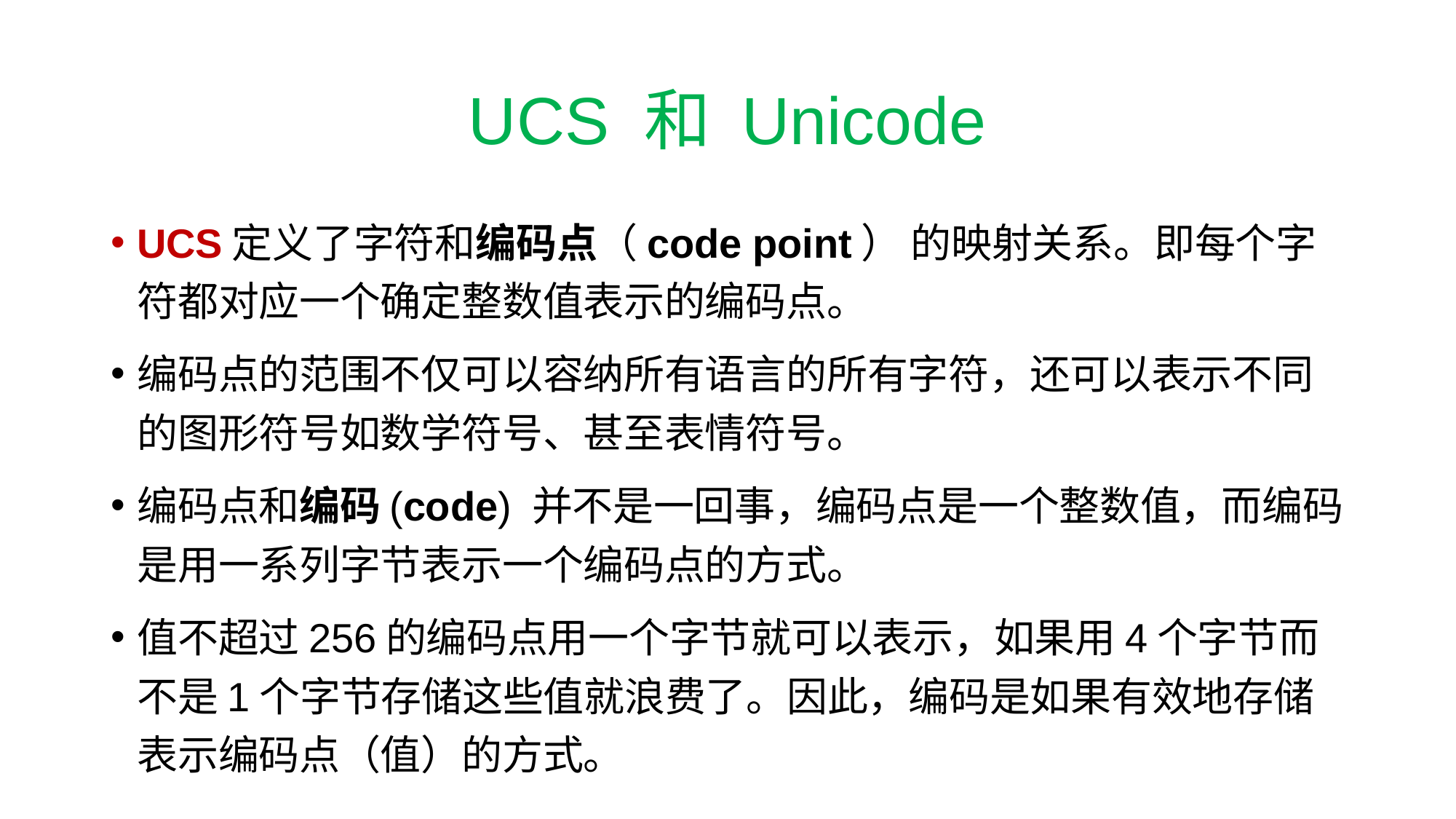

# UCS 和 Unicode
UCS定义了字符和编码点（code point） 的映射关系。即每个字符都对应一个确定整数值表示的编码点。
编码点的范围不仅可以容纳所有语言的所有字符，还可以表示不同的图形符号如数学符号、甚至表情符号。
编码点和编码(code) 并不是一回事，编码点是一个整数值，而编码是用一系列字节表示一个编码点的方式。
值不超过256的编码点用一个字节就可以表示，如果用4个字节而不是1个字节存储这些值就浪费了。因此，编码是如果有效地存储表示编码点（值）的方式。